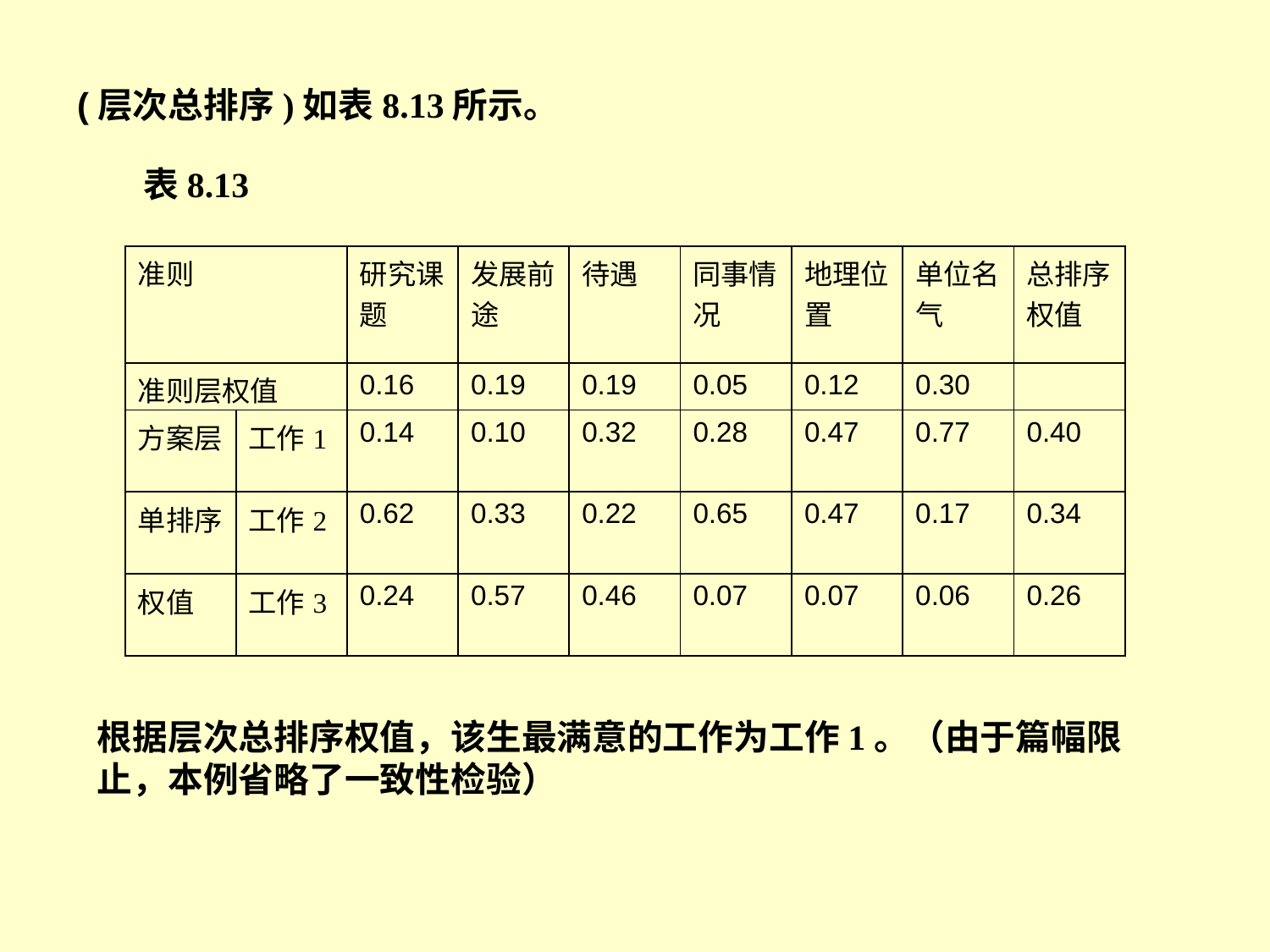

(层次总排序)如表8.13所示。
表8.13
| 准则 |  | 研究课题 | 发展前途 | 待遇 | 同事情况 | 地理位置 | 单位名气 | 总排序权值 |
| --- | --- | --- | --- | --- | --- | --- | --- | --- |
| 准则层权值 |  | 0.16 | 0.19 | 0.19 | 0.05 | 0.12 | 0.30 |  |
| 方案层 | 工作1 | 0.14 | 0.10 | 0.32 | 0.28 | 0.47 | 0.77 | 0.40 |
| 单排序 | 工作2 | 0.62 | 0.33 | 0.22 | 0.65 | 0.47 | 0.17 | 0.34 |
| 权值 | 工作3 | 0.24 | 0.57 | 0.46 | 0.07 | 0.07 | 0.06 | 0.26 |
根据层次总排序权值，该生最满意的工作为工作1。（由于篇幅限止，本例省略了一致性检验）